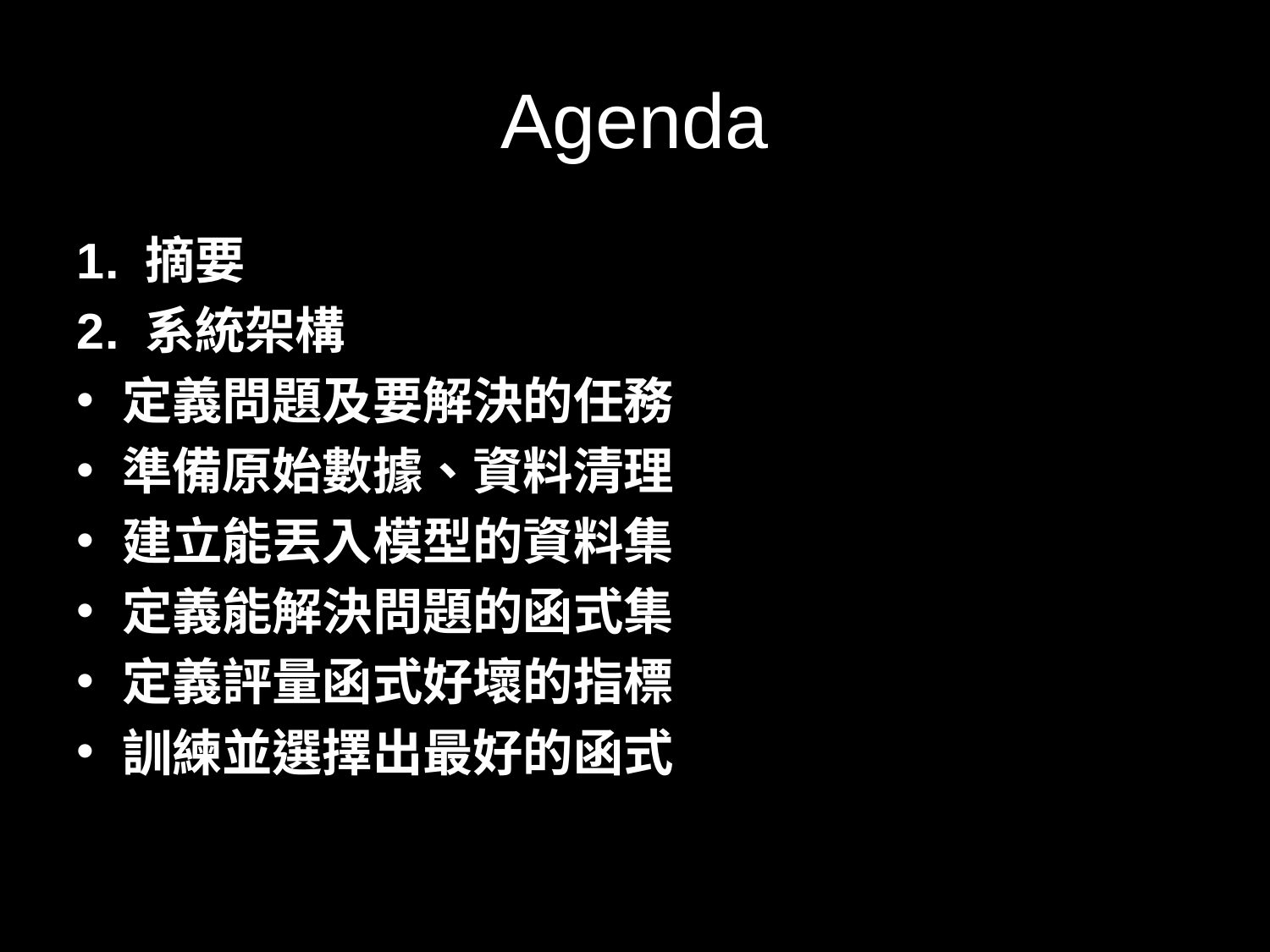

# Agenda
摘要
系統架構
定義問題及要解決的任務
準備原始數據、資料清理
建立能丟入模型的資料集
定義能解決問題的函式集
定義評量函式好壞的指標
訓練並選擇出最好的函式